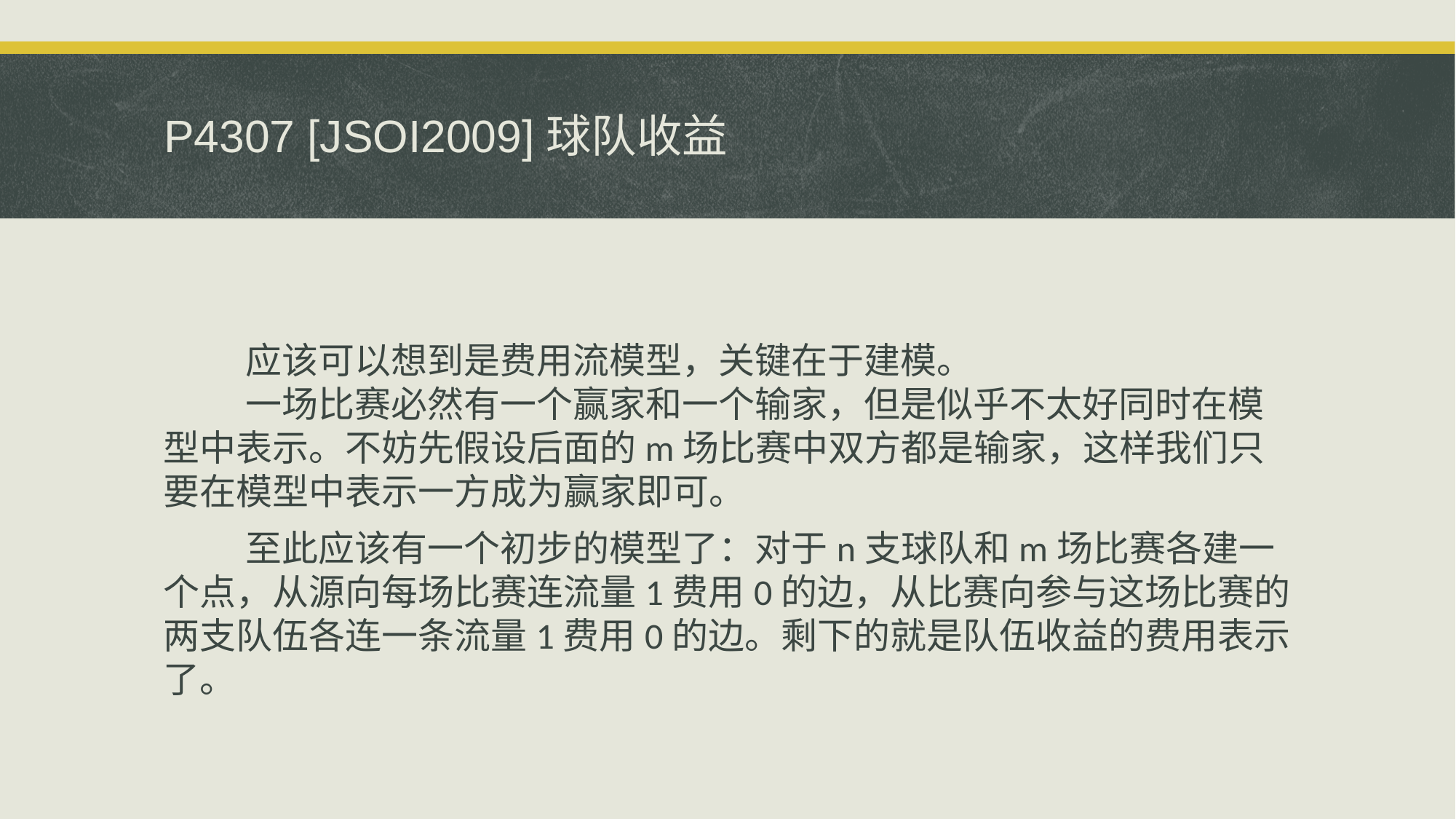

# P4307 [JSOI2009]球队收益
         应该可以想到是费用流模型，关键在于建模。
         一场比赛必然有一个赢家和一个输家，但是似乎不太好同时在模型中表示。不妨先假设后面的m场比赛中双方都是输家，这样我们只要在模型中表示一方成为赢家即可。
         至此应该有一个初步的模型了：对于n支球队和m场比赛各建一个点，从源向每场比赛连流量1费用0的边，从比赛向参与这场比赛的两支队伍各连一条流量1费用0的边。剩下的就是队伍收益的费用表示了。